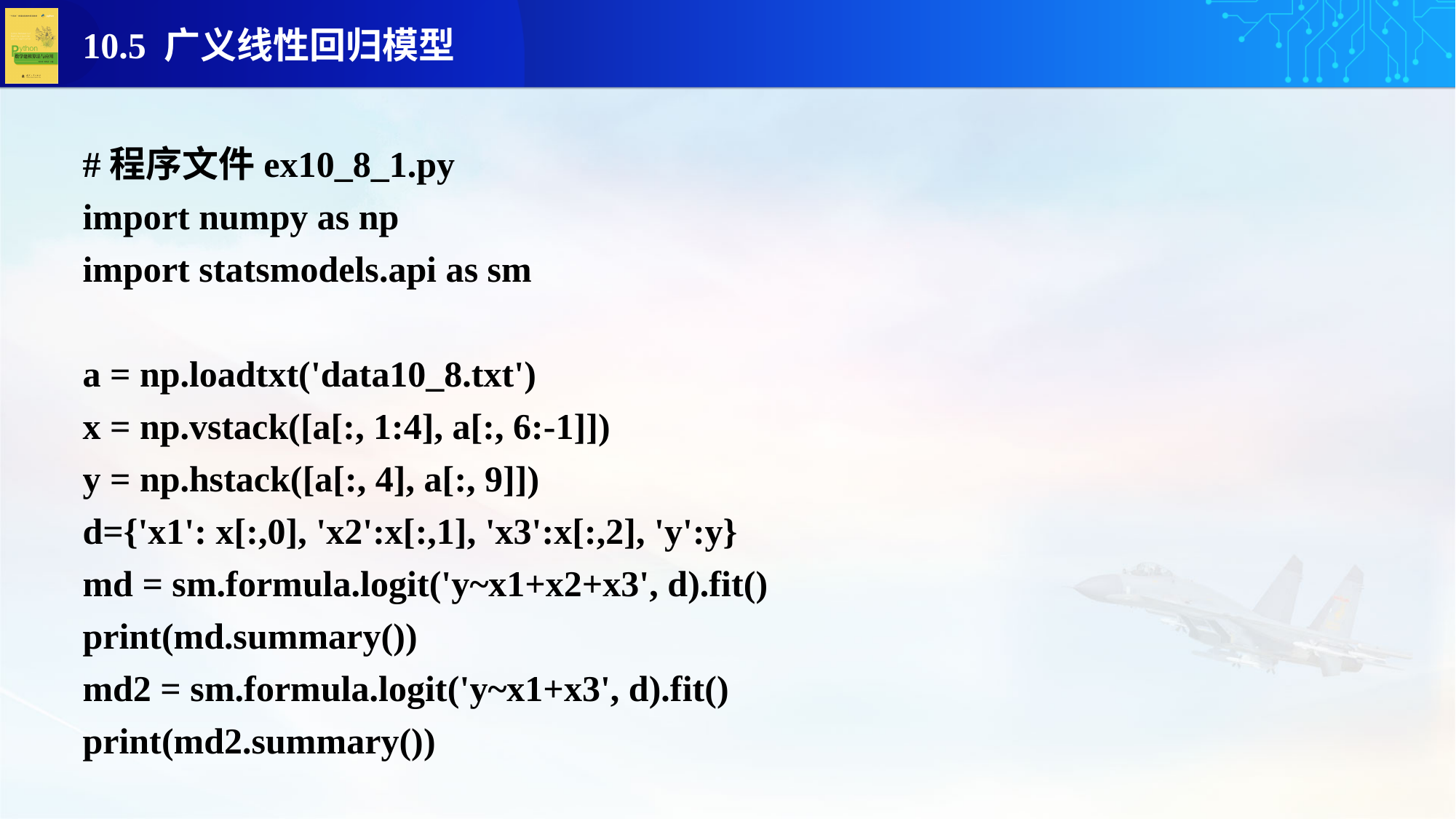

#程序文件ex10_8_1.py
import numpy as np
import statsmodels.api as sm

a = np.loadtxt('data10_8.txt')
x = np.vstack([a[:, 1:4], a[:, 6:-1]])
y = np.hstack([a[:, 4], a[:, 9]])
d={'x1': x[:,0], 'x2':x[:,1], 'x3':x[:,2], 'y':y}
md = sm.formula.logit('y~x1+x2+x3', d).fit()
print(md.summary())
md2 = sm.formula.logit('y~x1+x3', d).fit()
print(md2.summary())